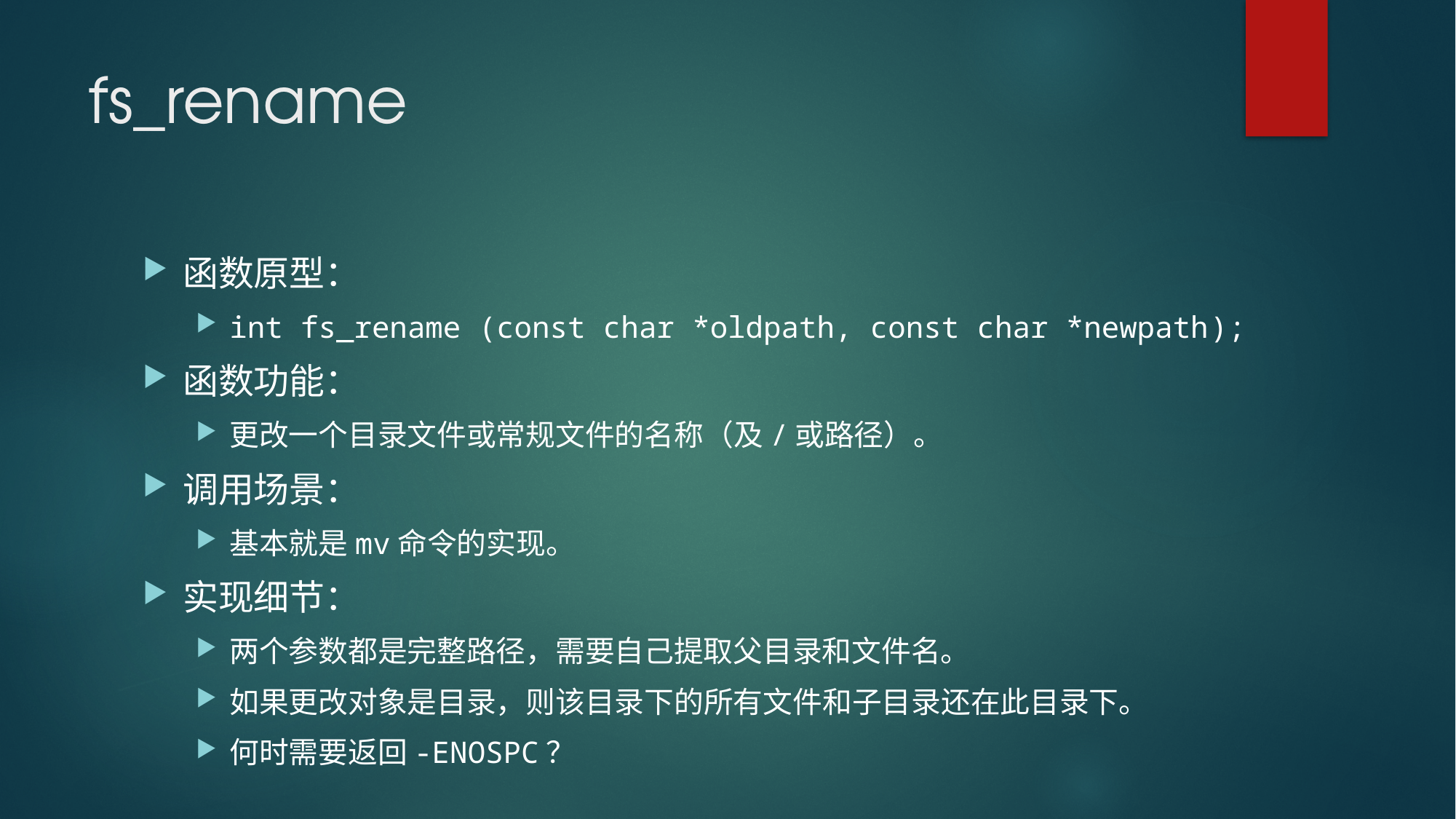

# fs_rename
函数原型：
int fs_rename (const char *oldpath, const char *newpath);
函数功能：
更改一个目录文件或常规文件的名称（及/或路径）。
调用场景：
基本就是mv命令的实现。
实现细节：
两个参数都是完整路径，需要自己提取父目录和文件名。
如果更改对象是目录，则该目录下的所有文件和子目录还在此目录下。
何时需要返回-ENOSPC？